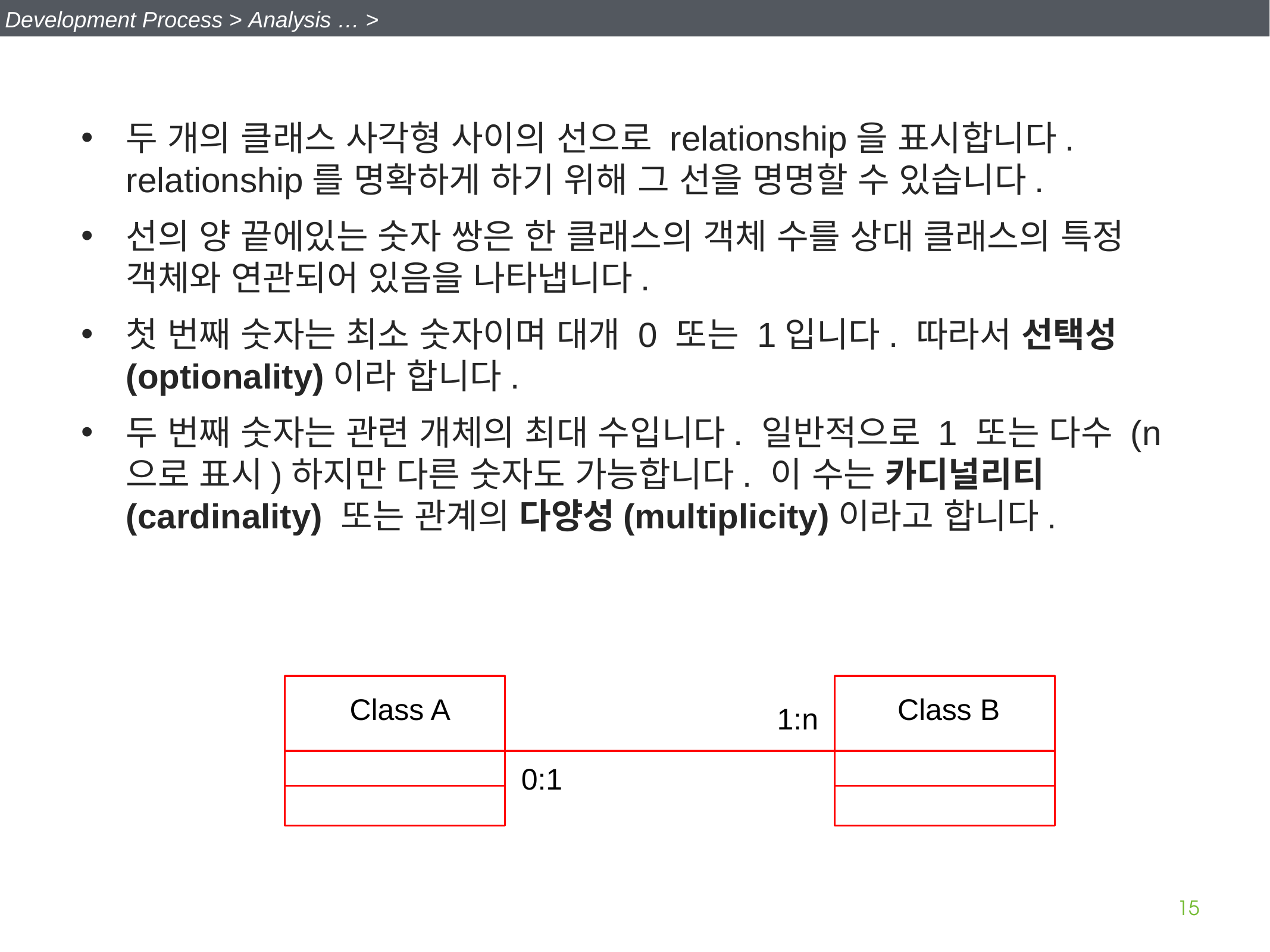

Development Process > Analysis … >
두 개의 클래스 사각형 사이의 선으로 relationship을 표시합니다.  relationship를 명확하게 하기 위해 그 선을 명명할 수 있습니다.
선의 양 끝에있는 숫자 쌍은 한 클래스의 객체 수를 상대 클래스의 특정 객체와 연관되어 있음을 나타냅니다.
첫 번째 숫자는 최소 숫자이며 대개 0 또는 1입니다. 따라서 선택성(optionality)이라 합니다.
두 번째 숫자는 관련 개체의 최대 수입니다. 일반적으로 1 또는 다수 (n으로 표시)하지만 다른 숫자도 가능합니다. 이 수는 카디널리티(cardinality) 또는 관계의 다양성(multiplicity)이라고 합니다.

Class A

Class B
1:n
0:1
15